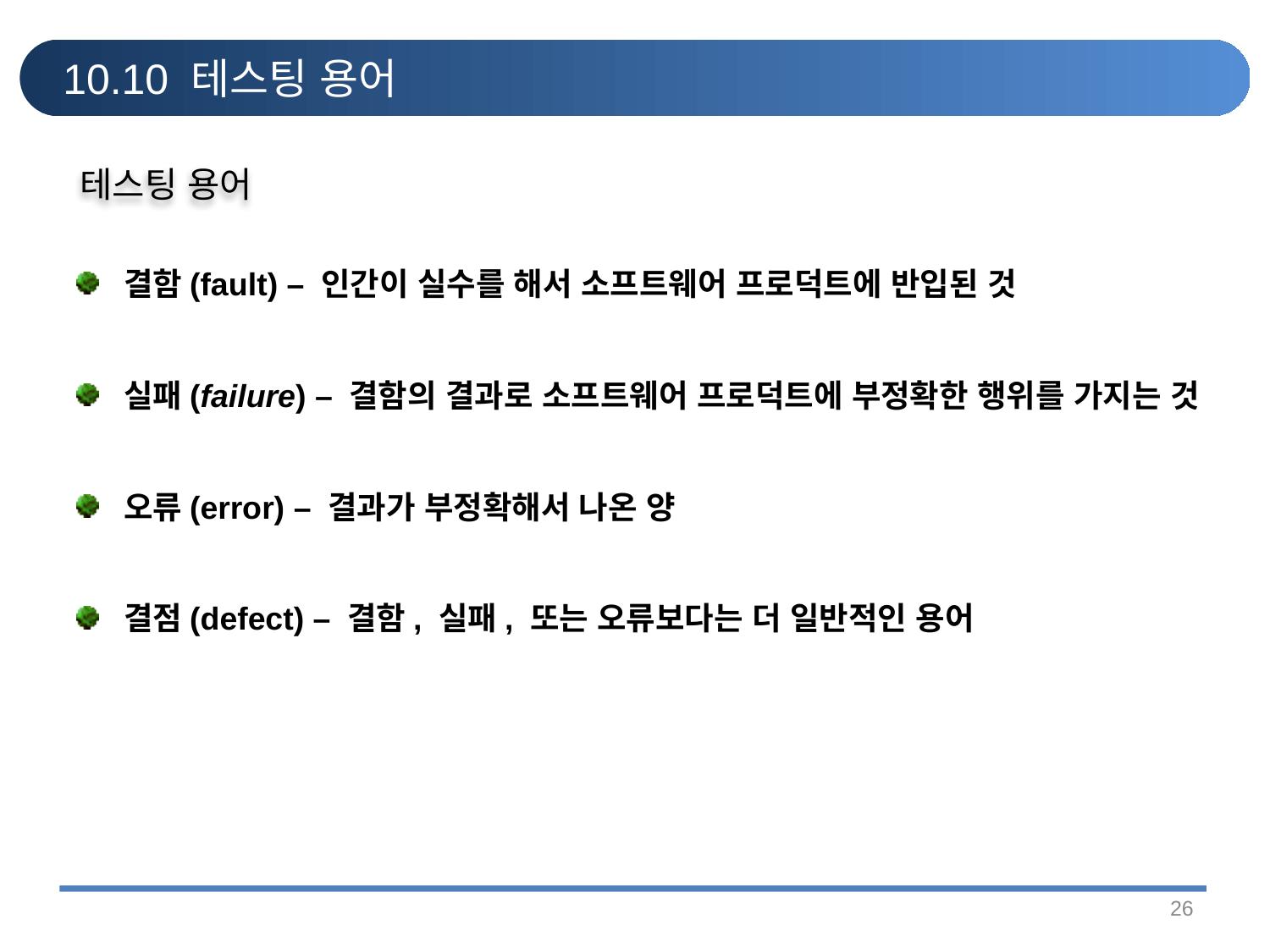

# 10.10 테스팅 용어
테스팅 용어
결함(fault) – 인간이 실수를 해서 소프트웨어 프로덕트에 반입된 것

실패(failure) – 결함의 결과로 소프트웨어 프로덕트에 부정확한 행위를 가지는 것

오류(error) – 결과가 부정확해서 나온 양

결점(defect) – 결함, 실패, 또는 오류보다는 더 일반적인 용어
26